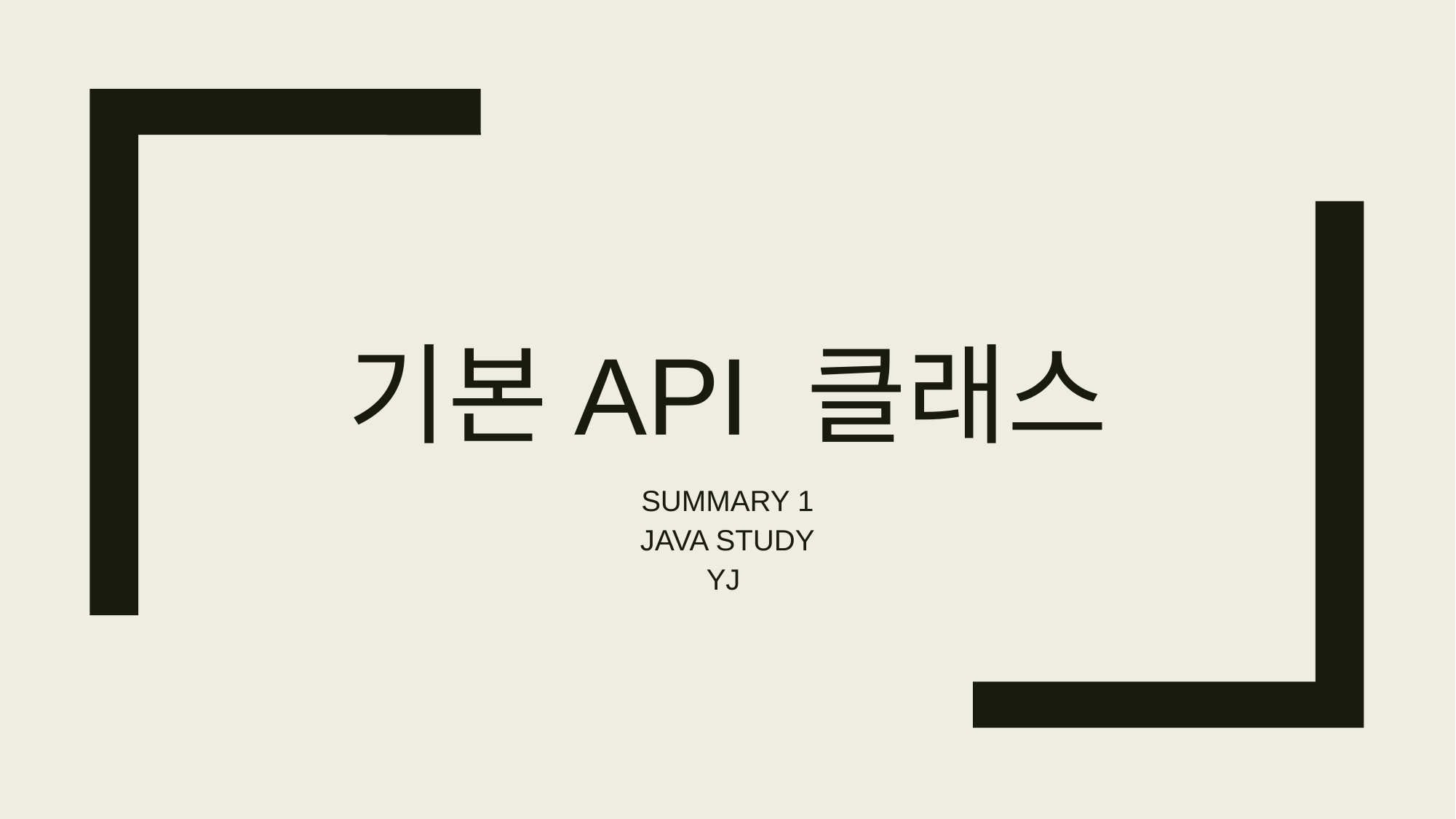

# 기본API 클래스
SUMMARY 1
JAVA STUDY
YJ